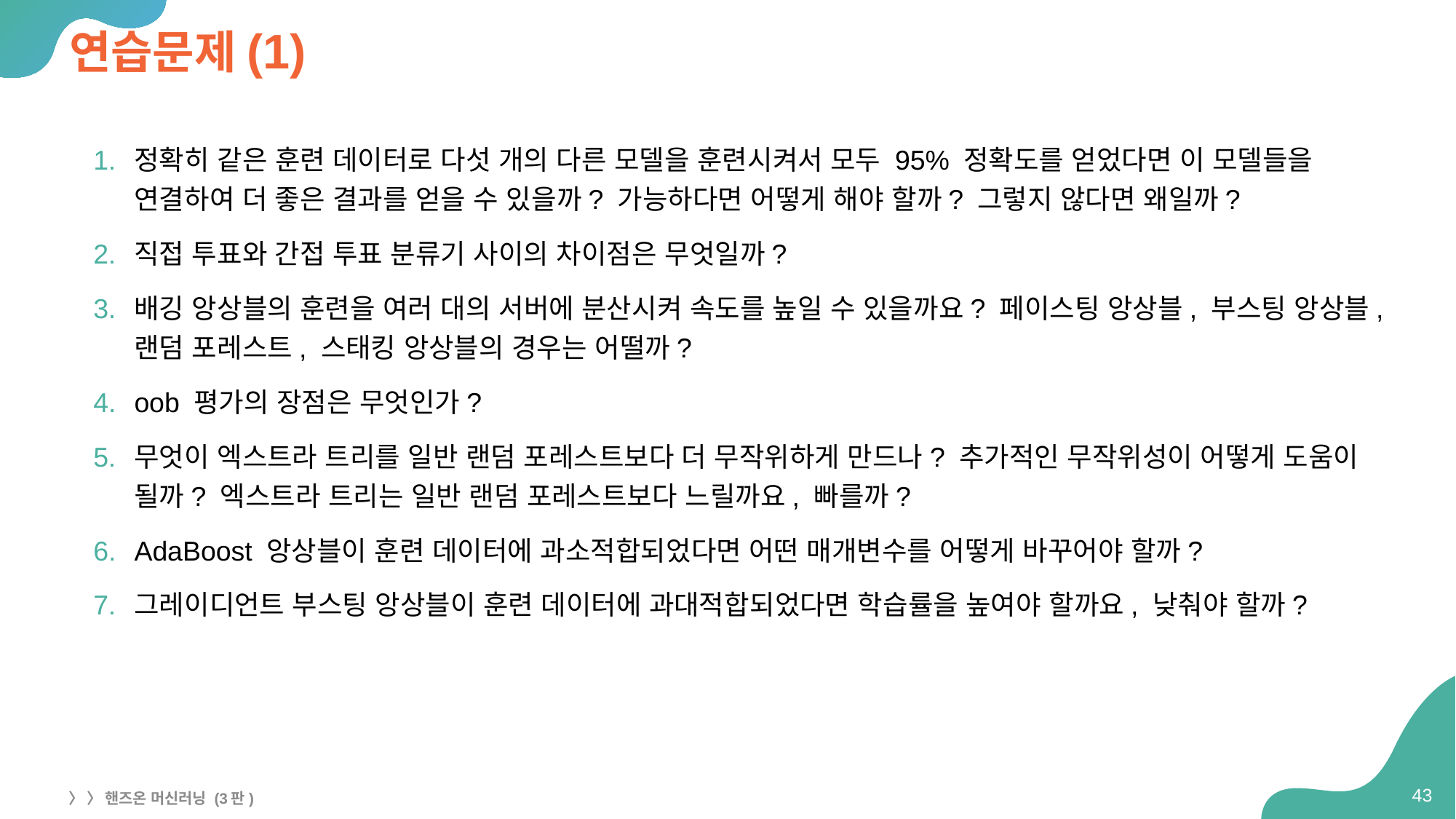

# 연습문제(1)
정확히 같은 훈련 데이터로 다섯 개의 다른 모델을 훈련시켜서 모두 95% 정확도를 얻었다면 이 모델들을 연결하여 더 좋은 결과를 얻을 수 있을까? 가능하다면 어떻게 해야 할까? 그렇지 않다면 왜일까?
직접 투표와 간접 투표 분류기 사이의 차이점은 무엇일까?
배깅 앙상블의 훈련을 여러 대의 서버에 분산시켜 속도를 높일 수 있을까요? 페이스팅 앙상블, 부스팅 앙상블, 랜덤 포레스트, 스태킹 앙상블의 경우는 어떨까?
oob 평가의 장점은 무엇인가?
무엇이 엑스트라 트리를 일반 랜덤 포레스트보다 더 무작위하게 만드나? 추가적인 무작위성이 어떻게 도움이 될까? 엑스트라 트리는 일반 랜덤 포레스트보다 느릴까요, 빠를까?
AdaBoost 앙상블이 훈련 데이터에 과소적합되었다면 어떤 매개변수를 어떻게 바꾸어야 할까?
그레이디언트 부스팅 앙상블이 훈련 데이터에 과대적합되었다면 학습률을 높여야 할까요, 낮춰야 할까?
43
〉 〉 핸즈온 머신러닝 (3판)